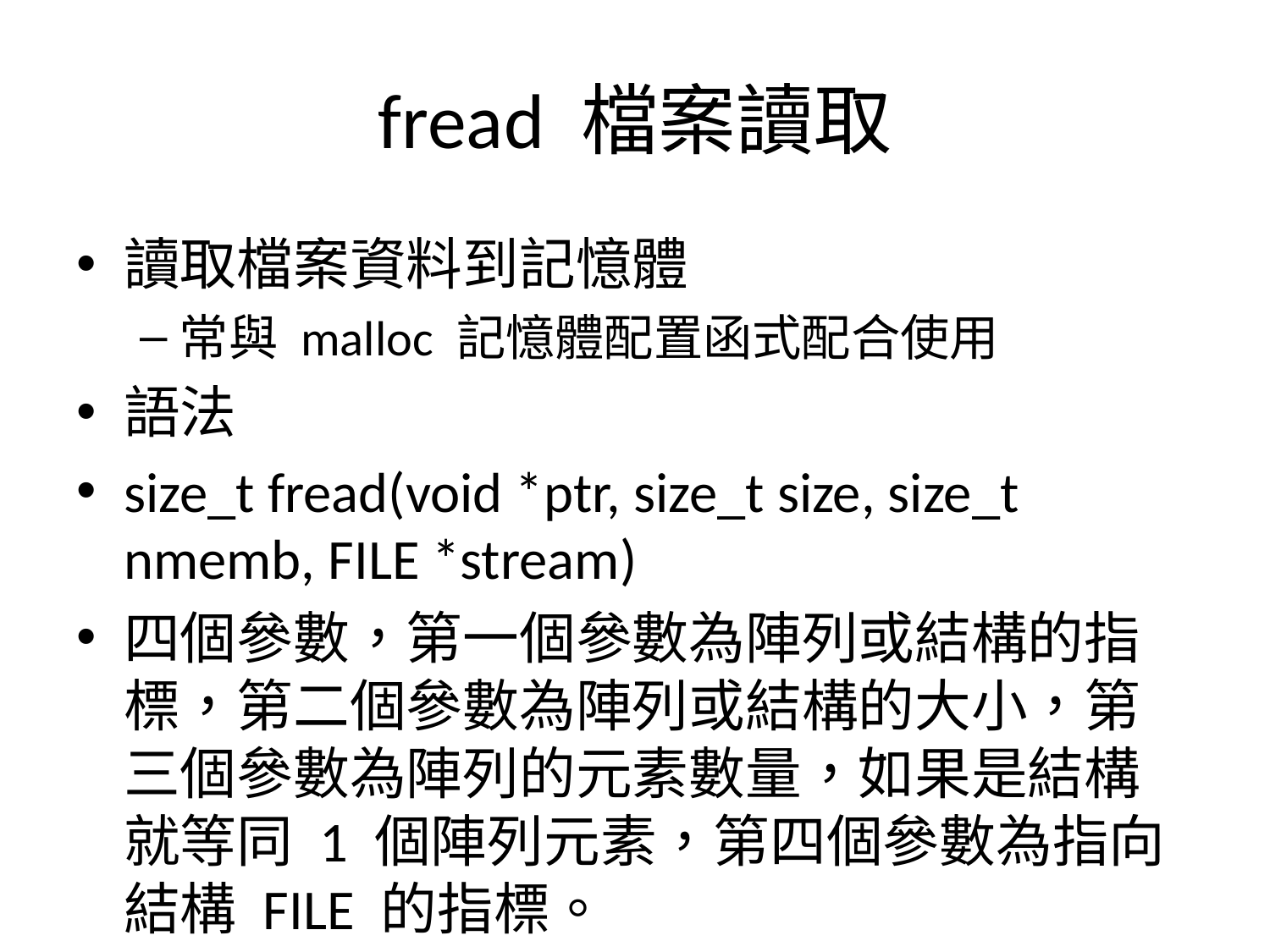

# fread 檔案讀取
讀取檔案資料到記憶體
常與 malloc 記憶體配置函式配合使用
語法
size_t fread(void *ptr, size_t size, size_t nmemb, FILE *stream)
四個參數，第一個參數為陣列或結構的指標，第二個參數為陣列或結構的大小，第三個參數為陣列的元素數量，如果是結構就等同 1 個陣列元素，第四個參數為指向結構 FILE 的指標。